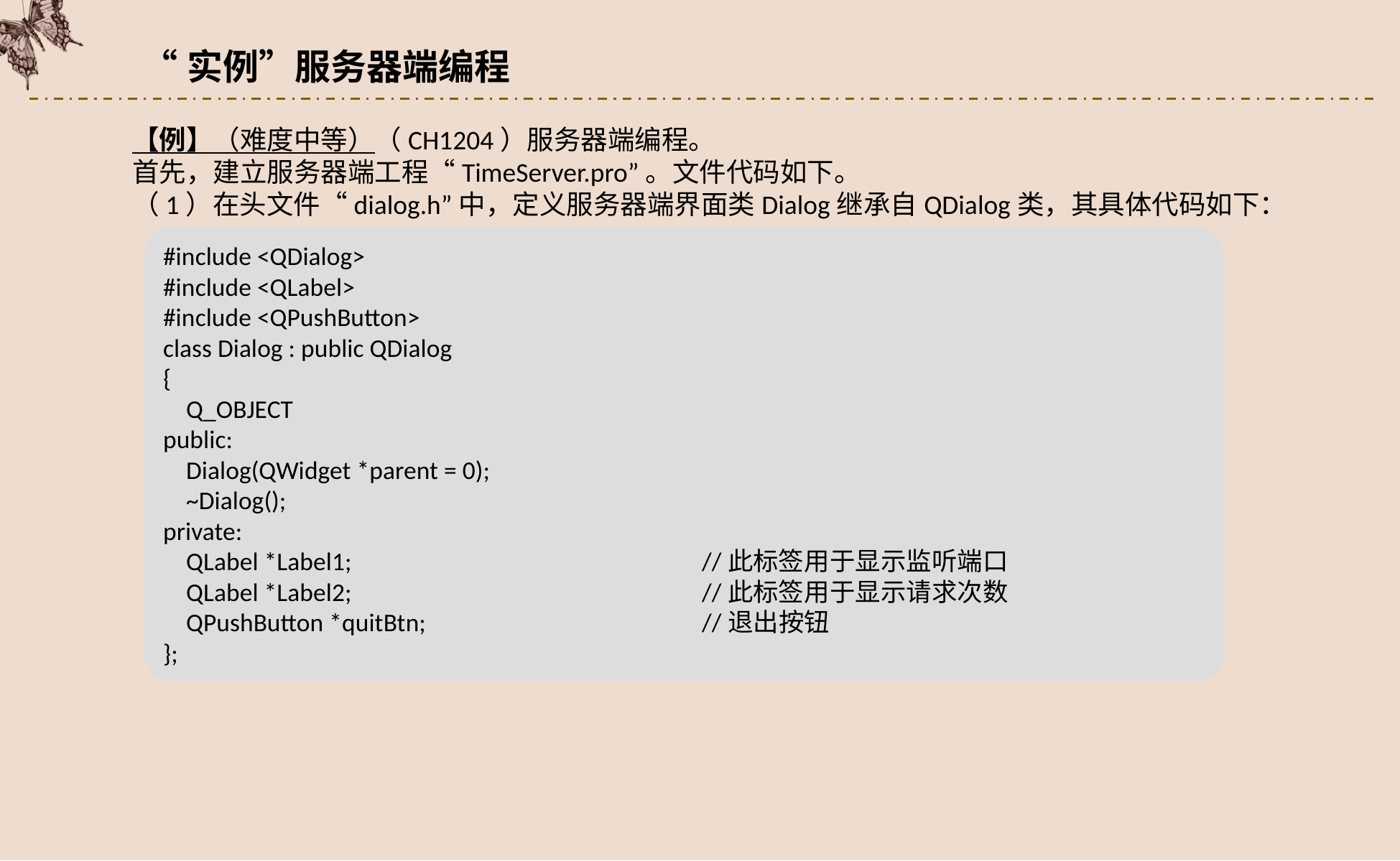

“实例”服务器端编程
【例】（难度中等）（CH1204）服务器端编程。
首先，建立服务器端工程“TimeServer.pro”。文件代码如下。
（1）在头文件“dialog.h”中，定义服务器端界面类Dialog继承自QDialog类，其具体代码如下：
#include <QDialog>
#include <QLabel>
#include <QPushButton>
class Dialog : public QDialog
{
    Q_OBJECT
public:
    Dialog(QWidget *parent = 0);
    ~Dialog();
private:
    QLabel *Label1;				//此标签用于显示监听端口
    QLabel *Label2;				//此标签用于显示请求次数
    QPushButton *quitBtn;			//退出按钮
};